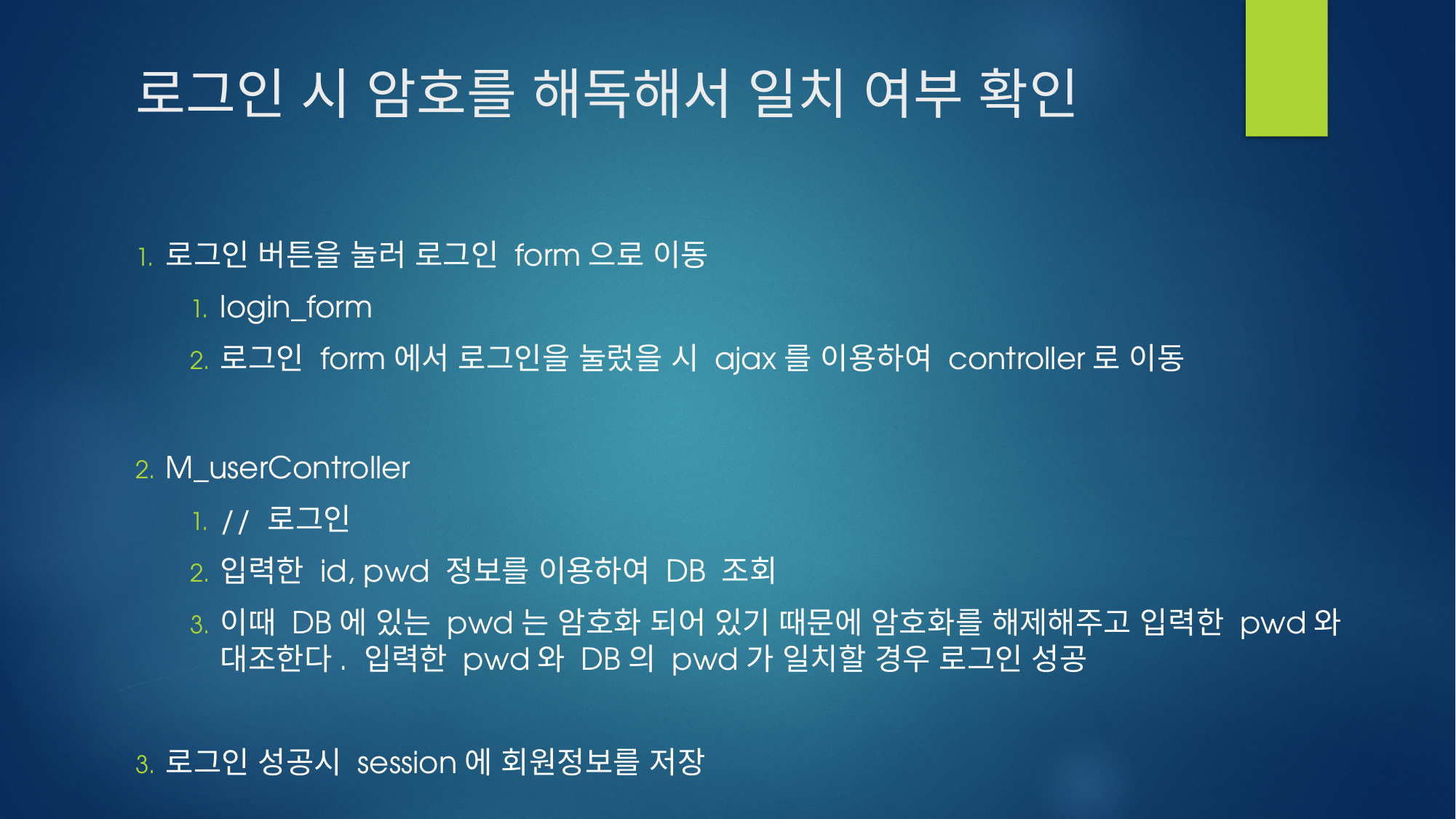

# 로그인 시 암호를 해독해서 일치 여부 확인
로그인 버튼을 눌러 로그인 form으로 이동
login_form
로그인 form에서 로그인을 눌렀을 시 ajax를 이용하여 controller로 이동

M_userController
// 로그인
입력한 id, pwd 정보를 이용하여 DB 조회
이때 DB에 있는 pwd는 암호화 되어 있기 때문에 암호화를 해제해주고 입력한 pwd와 대조한다. 입력한 pwd와 DB의 pwd가 일치할 경우 로그인 성공

로그인 성공시 session에 회원정보를 저장